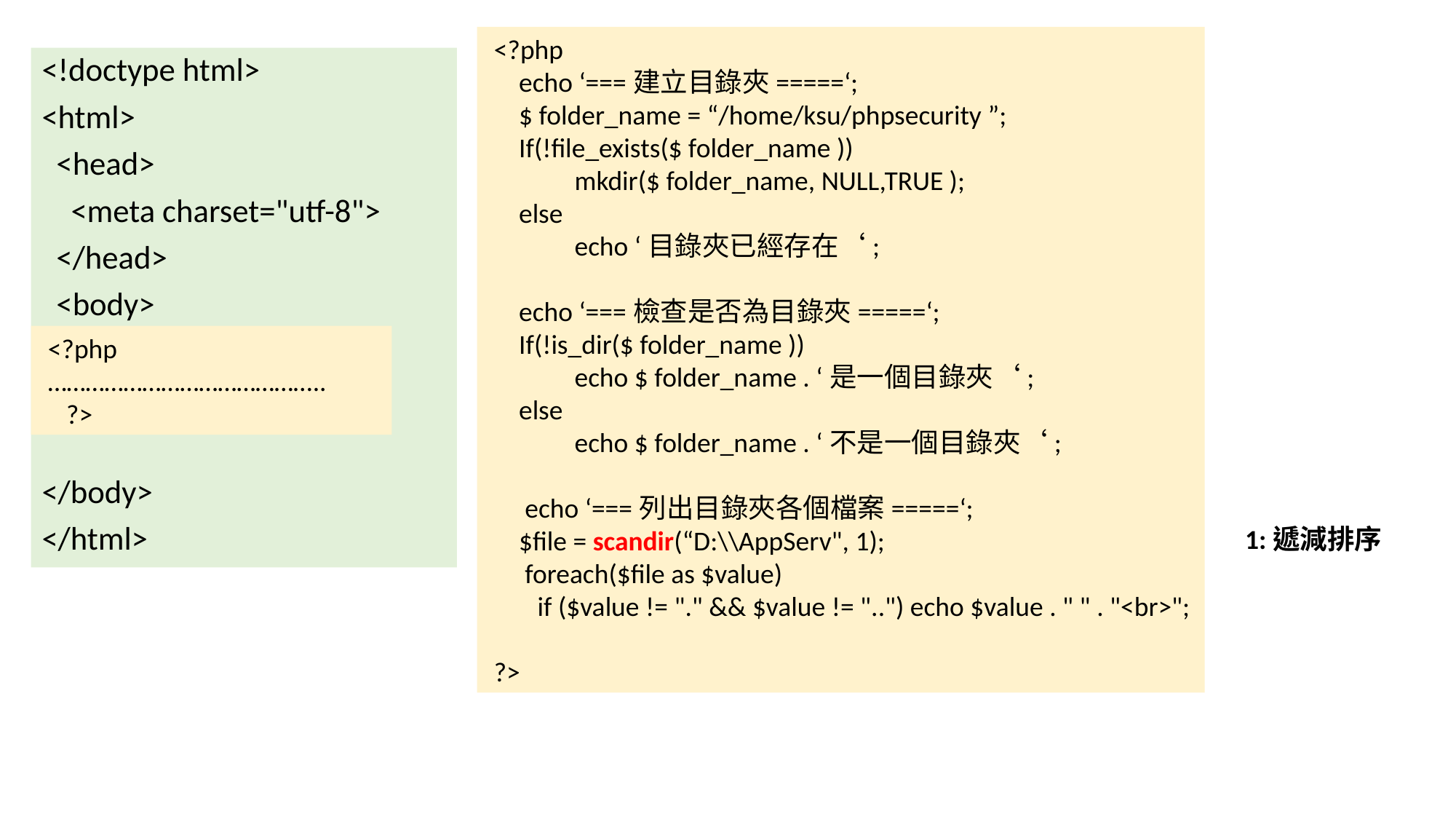

<?php
     echo ‘===建立目錄夾=====‘;
     $ folder_name = “/home/ksu/phpsecurity ”;
     If(!file_exists($ folder_name ))
              mkdir($ folder_name, NULL,TRUE );
     else
              echo ‘目錄夾已經存在‘;

     echo ‘===檢查是否為目錄夾=====‘;
     If(!is_dir($ folder_name ))
              echo $ folder_name . ‘是一個目錄夾‘;
     else
              echo $ folder_name . ‘不是一個目錄夾‘;

      echo ‘===列出目錄夾各個檔案=====‘;
     $file = scandir(“D:\\AppServ", 1);
      foreach($file as $value)
        if ($value != "." && $value != "..") echo $value . " " . "<br>";

 ?>
<!doctype html>
<html>
  <head>
    <meta charset="utf-8">
  </head>
  <body>

</body>
</html>
 <?php
 ……………………………………..
    ?>
1:遞減排序